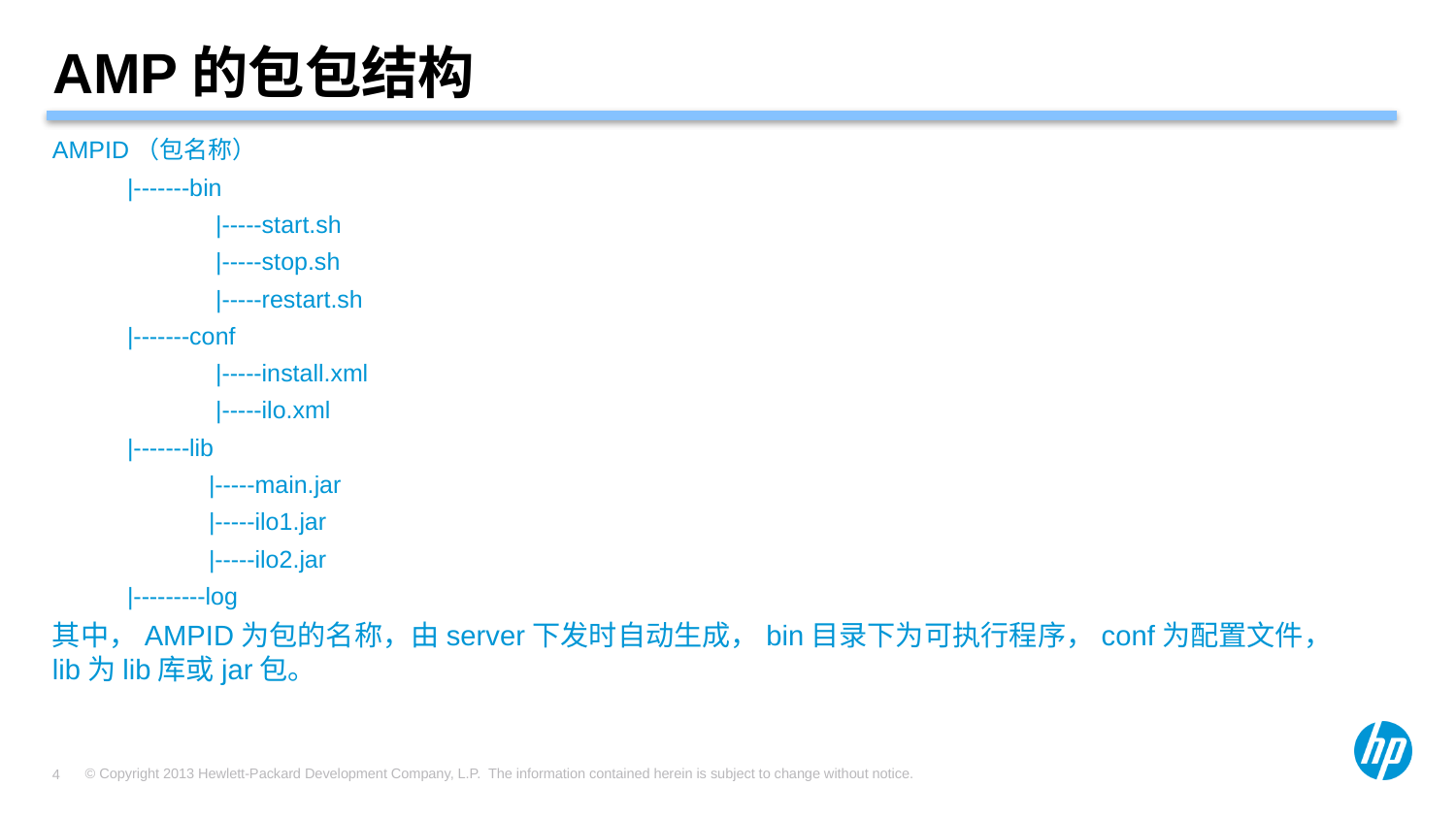

# AMP的包包结构
AMPID（包名称）
           |-------bin
                        |-----start.sh
                        |-----stop.sh
                        |-----restart.sh
           |-------conf
                        |-----install.xml
                        |-----ilo.xml
           |-------lib
                       |-----main.jar
                       |-----ilo1.jar
                       |-----ilo2.jar
           |---------log
其中，AMPID为包的名称，由server下发时自动生成，bin目录下为可执行程序，conf为配置文件，lib为lib库或jar包。